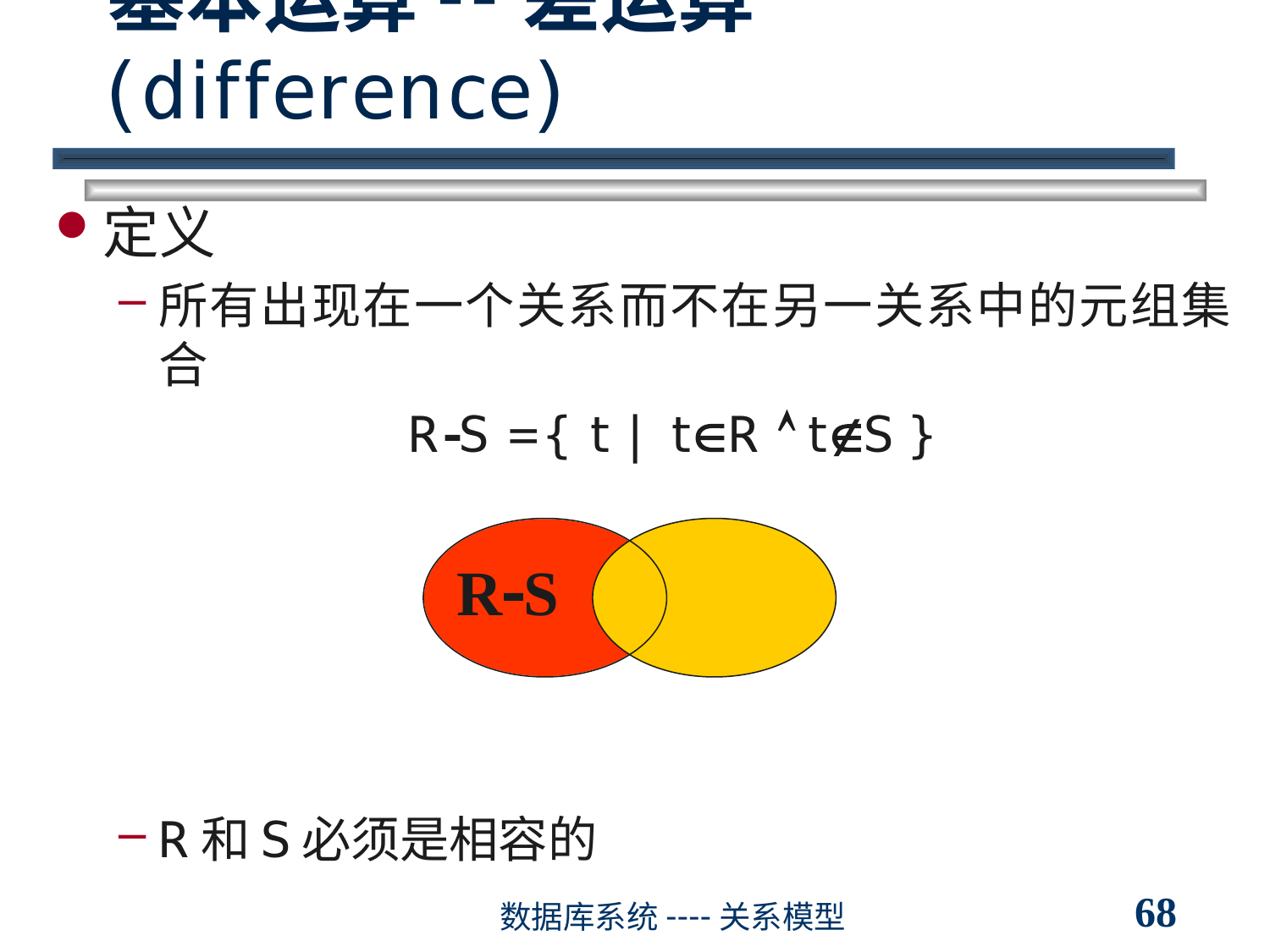

# 基本运算--差运算(difference)
定义
所有出现在一个关系而不在另一关系中的元组集合
R−S ={ t | t∈R ∧ t∉S }

R和S必须是相容的

R−S
68
数据库系统----关系模型